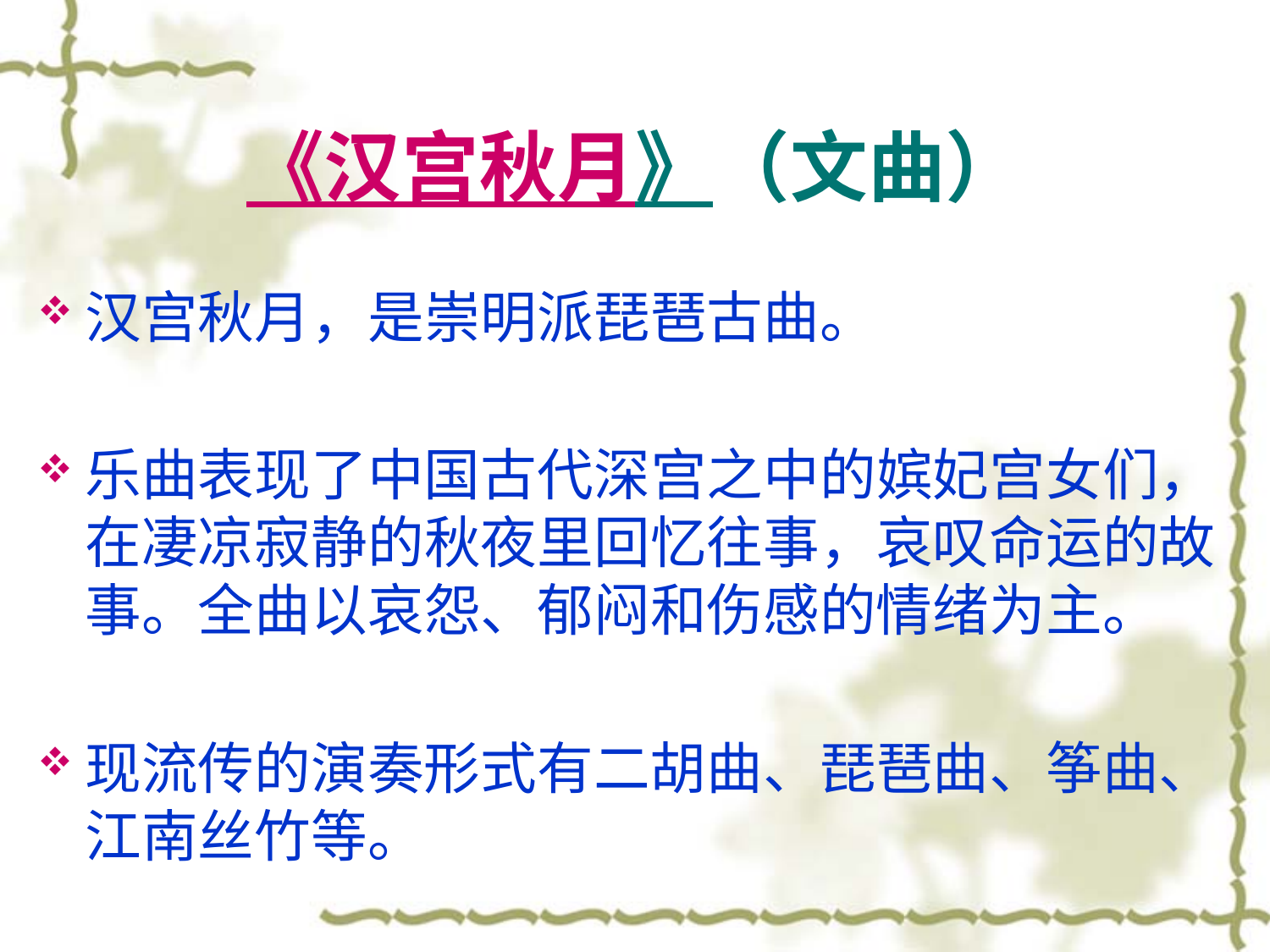

# 《汉宫秋月》（文曲）
汉宫秋月，是崇明派琵琶古曲。

乐曲表现了中国古代深宫之中的嫔妃宫女们，在凄凉寂静的秋夜里回忆往事，哀叹命运的故事。全曲以哀怨、郁闷和伤感的情绪为主。

现流传的演奏形式有二胡曲、琵琶曲、筝曲、江南丝竹等。